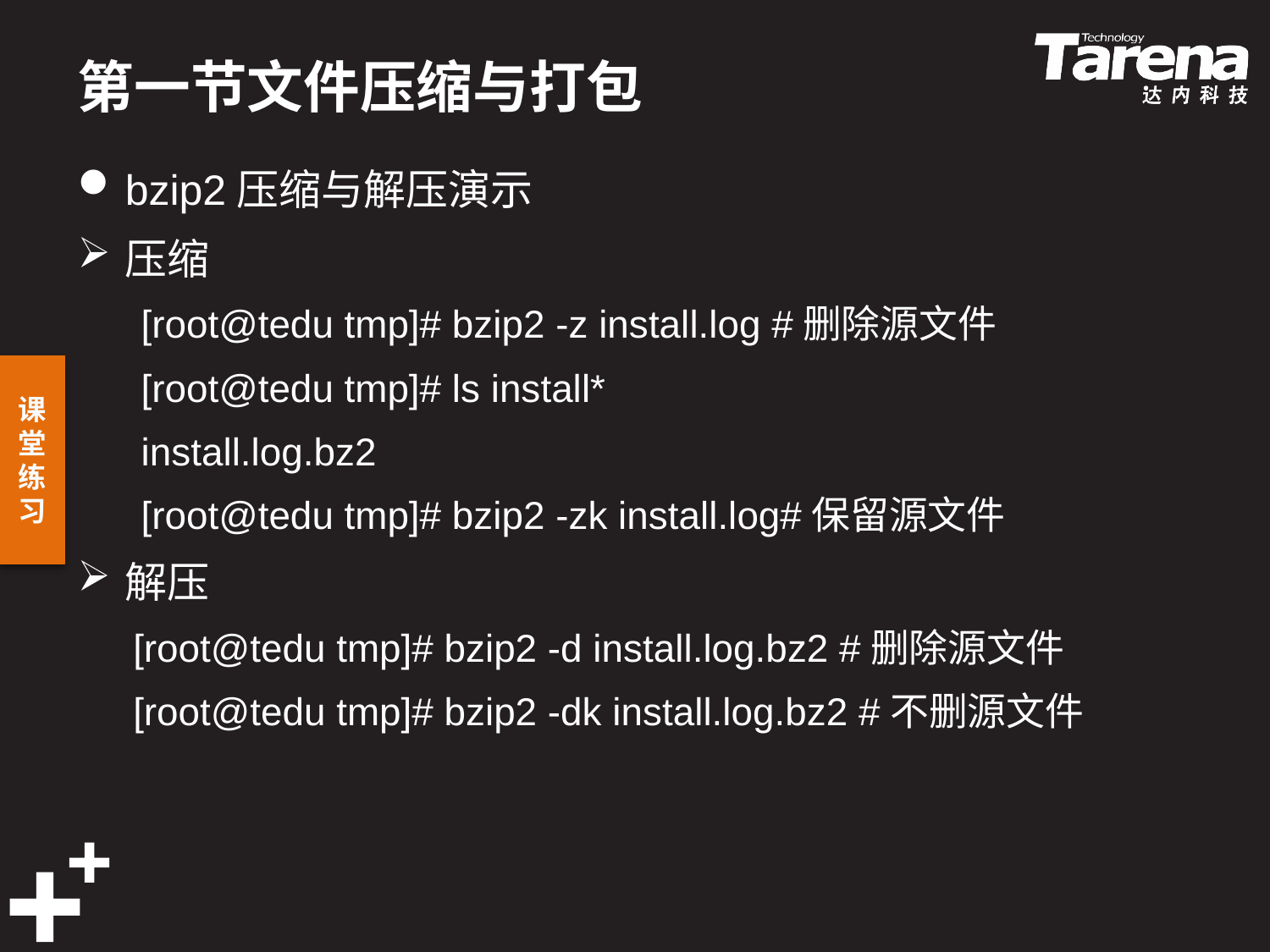

# 第一节文件压缩与打包
bzip2压缩与解压演示
压缩
[root@tedu tmp]# bzip2 -z install.log #删除源文件
[root@tedu tmp]# ls install*
install.log.bz2
[root@tedu tmp]# bzip2 -zk install.log#保留源文件
解压
[root@tedu tmp]# bzip2 -d install.log.bz2 #删除源文件
[root@tedu tmp]# bzip2 -dk install.log.bz2 #不删源文件